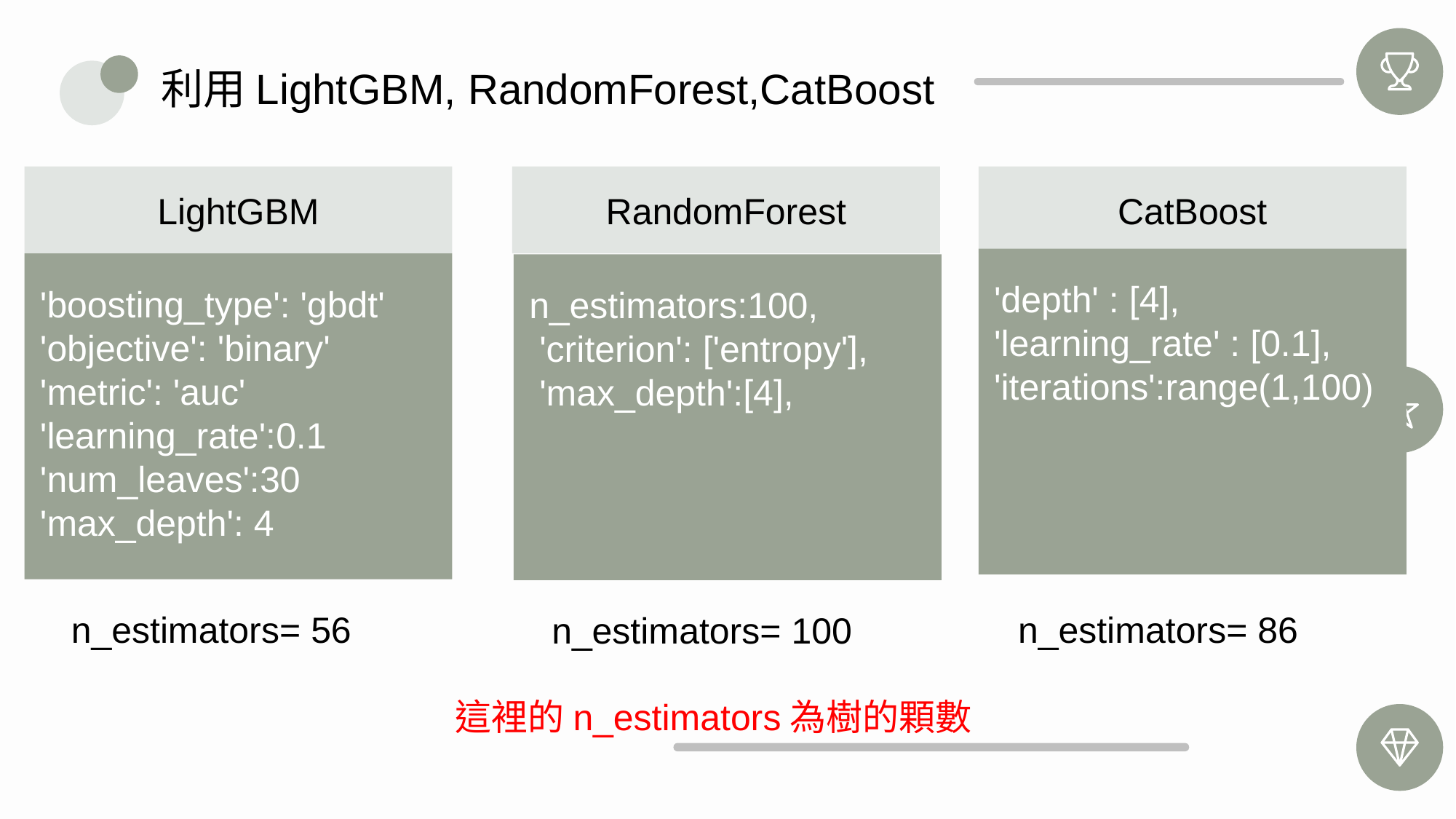

利用LightGBM, RandomForest,CatBoost

RandomForest
CatBoost
LightGBM

'depth' : [4],
'learning_rate' : [0.1],
'iterations':range(1,100)

'boosting_type': 'gbdt'
'objective': 'binary'
'metric': 'auc'     'learning_rate':0.1  'num_leaves':30  'max_depth': 4

n_estimators:100,
 'criterion': ['entropy'],
 'max_depth':[4],

n_estimators= 56
n_estimators= 86
n_estimators= 100
這裡的n_estimators為樹的顆數